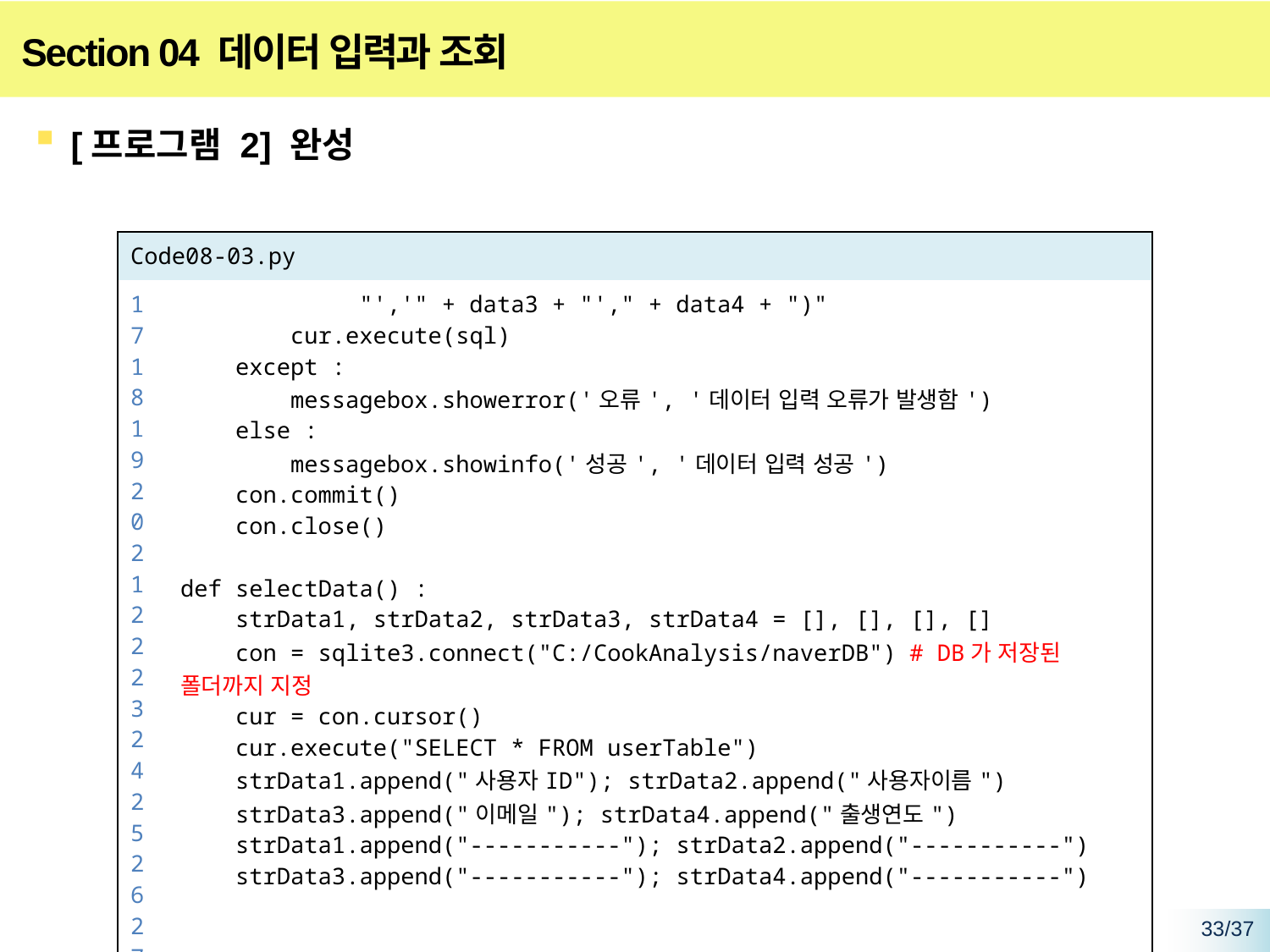

# Section 04 데이터 입력과 조회
[프로그램 2] 완성
| Code08-03.py |  |
| --- | --- |
| 17 18 19 20 21 22 23 24 25 26 27 28 29 30 31 32 33 34 | "','" + data3 + "'," + data4 + ")" cur.execute(sql) except : messagebox.showerror('오류', '데이터 입력 오류가 발생함') else : messagebox.showinfo('성공', '데이터 입력 성공') con.commit() con.close() def selectData() : strData1, strData2, strData3, strData4 = [], [], [], [] con = sqlite3.connect("C:/CookAnalysis/naverDB") # DB가 저장된 폴더까지 지정 cur = con.cursor() cur.execute("SELECT \* FROM userTable") strData1.append("사용자ID"); strData2.append("사용자이름") strData3.append("이메일"); strData4.append("출생연도") strData1.append("-----------"); strData2.append("-----------") strData3.append("-----------"); strData4.append("-----------") |